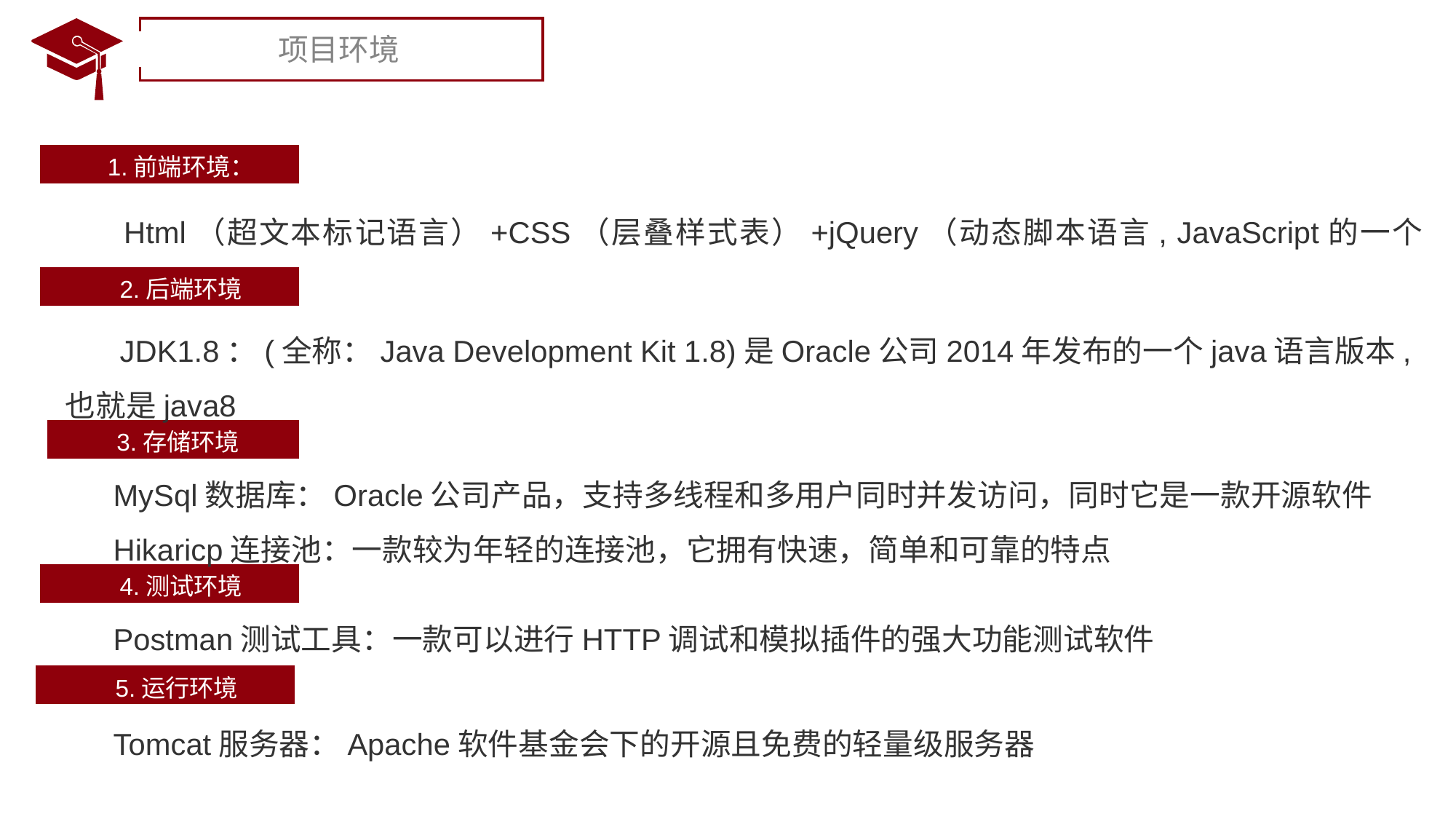

项目环境
1.前端环境：

Html（超文本标记语言）+CSS（层叠样式表）+jQuery（动态脚本语言, JavaScript的一个库）
2.后端环境

JDK1.8：(全称：Java Development Kit 1.8)是Oracle公司2014年发布的一个java语言版本,也就是java8
3.存储环境

MySql数据库：Oracle公司产品，支持多线程和多用户同时并发访问，同时它是一款开源软件
Hikaricp连接池：一款较为年轻的连接池，它拥有快速，简单和可靠的特点
4.测试环境

Postman测试工具：一款可以进行HTTP调试和模拟插件的强大功能测试软件
5.运行环境

Tomcat服务器：Apache软件基金会下的开源且免费的轻量级服务器